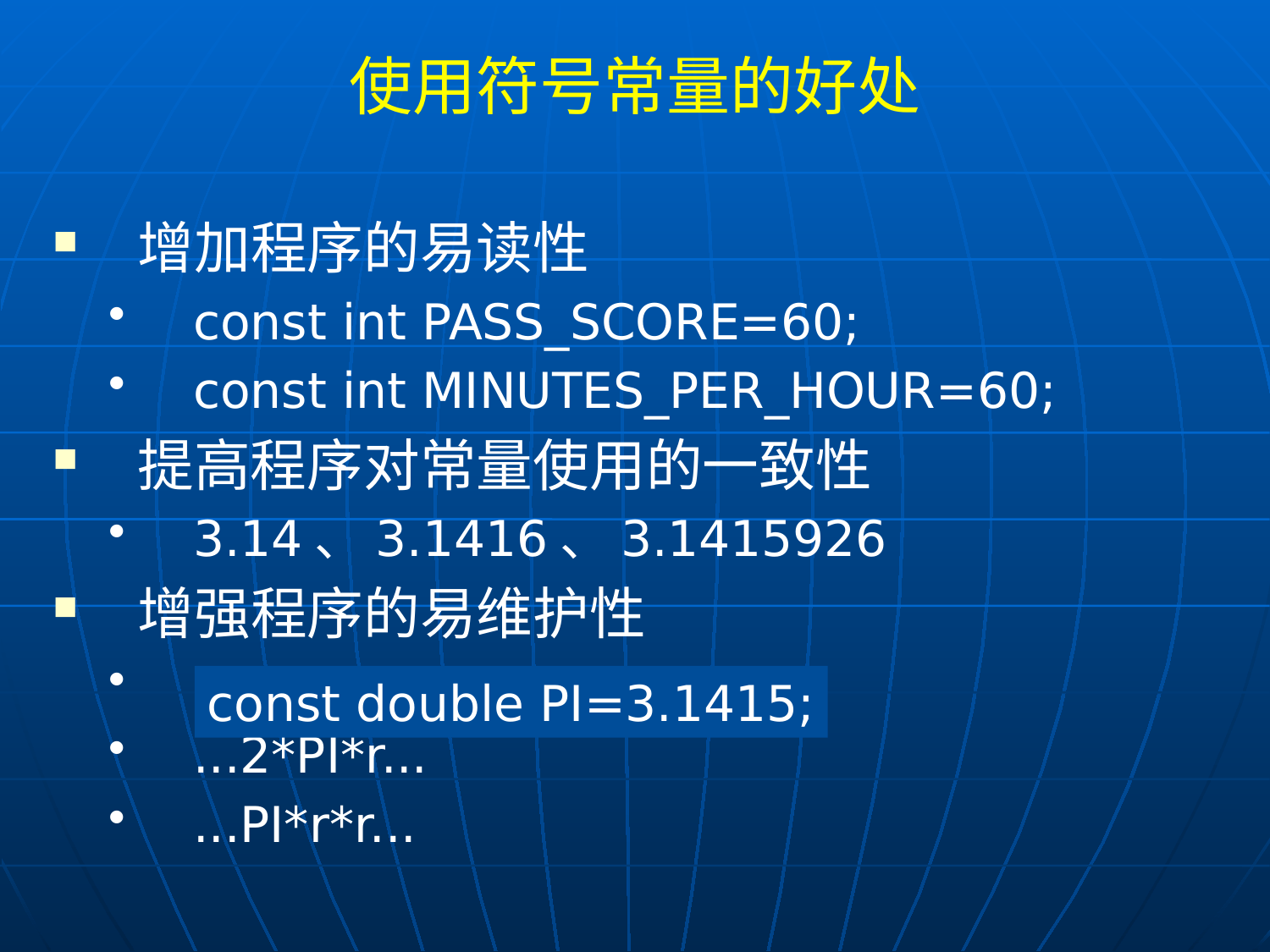

# 使用符号常量的好处
增加程序的易读性
const int PASS_SCORE=60;
const int MINUTES_PER_HOUR=60;
提高程序对常量使用的一致性
3.14、3.1416、3.1415926
增强程序的易维护性
const double PI=3.14;
...2*PI*r...
...PI*r*r...
const double PI=3.1415;